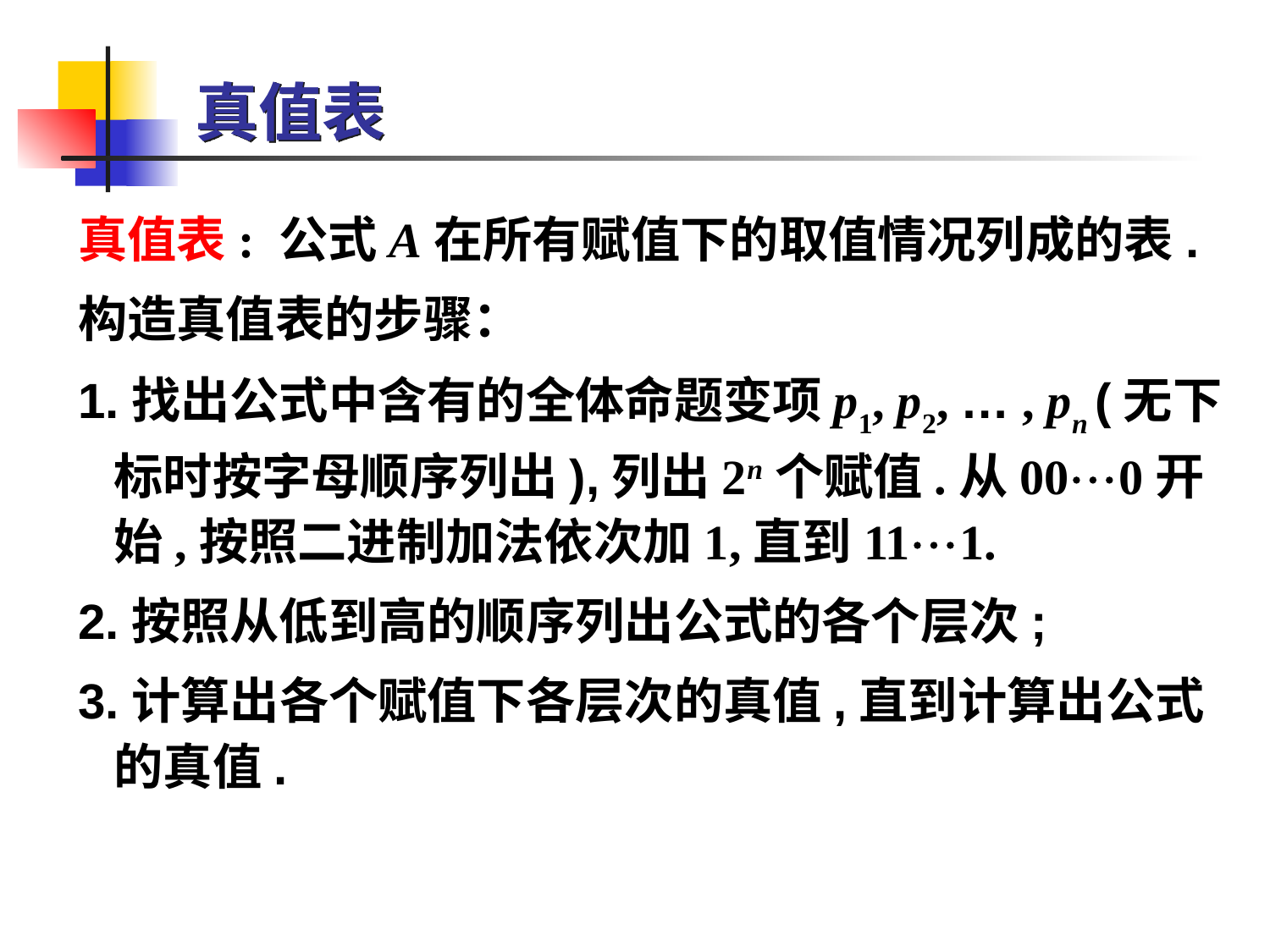

# 真值表
真值表: 公式A在所有赋值下的取值情况列成的表.
构造真值表的步骤：
1.找出公式中含有的全体命题变项p1, p2, … , pn (无下标时按字母顺序列出),列出2n个赋值.从00…0开始,按照二进制加法依次加1,直到11…1.
2.按照从低到高的顺序列出公式的各个层次;
3.计算出各个赋值下各层次的真值,直到计算出公式的真值.